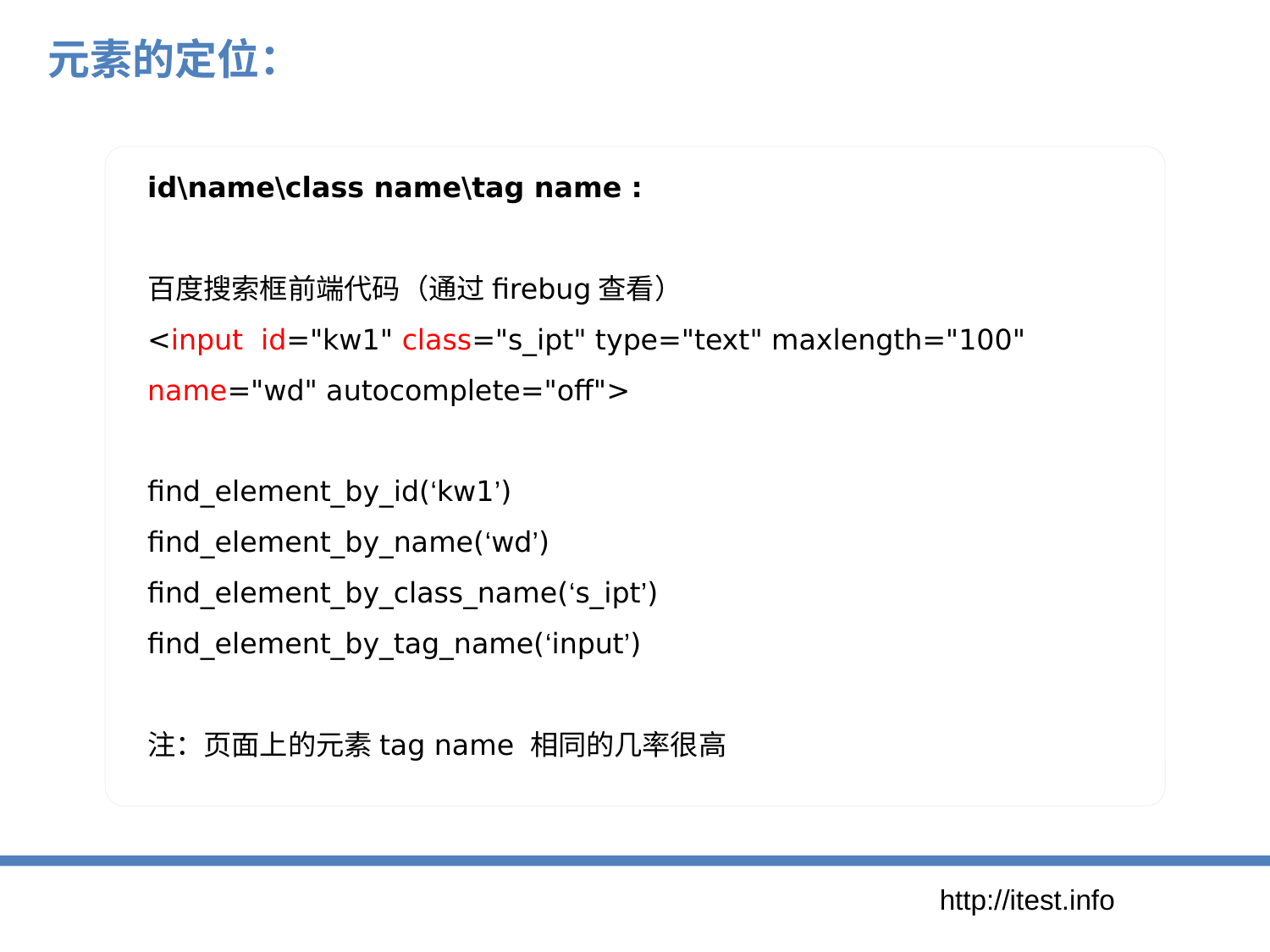

元素的定位：

id\name\class name\tag name :

百度搜索框前端代码（通过firebug查看）
<input  id="kw1" class="s_ipt" type="text" maxlength="100" name="wd" autocomplete="off">

find_element_by_id(‘kw1’)
find_element_by_name(‘wd’)
find_element_by_class_name(‘s_ipt’)
find_element_by_tag_name(‘input’)

注：页面上的元素tag name 相同的几率很高

http://itest.info